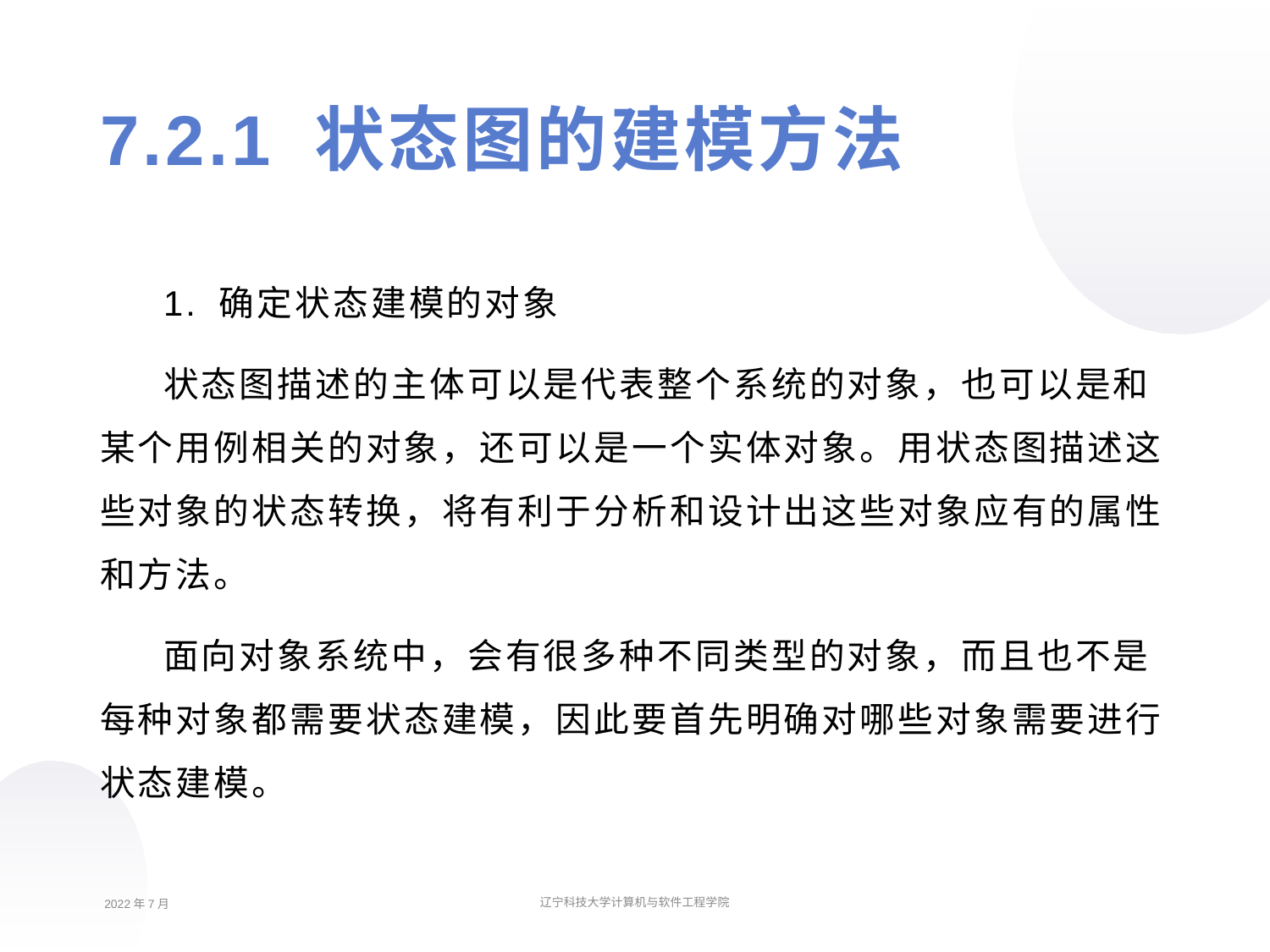

7.2.1 状态图的建模方法
1. 确定状态建模的对象
状态图描述的主体可以是代表整个系统的对象，也可以是和某个用例相关的对象，还可以是一个实体对象。用状态图描述这些对象的状态转换，将有利于分析和设计出这些对象应有的属性和方法。
面向对象系统中，会有很多种不同类型的对象，而且也不是每种对象都需要状态建模，因此要首先明确对哪些对象需要进行状态建模。

2022年7月
辽宁科技大学计算机与软件工程学院
30